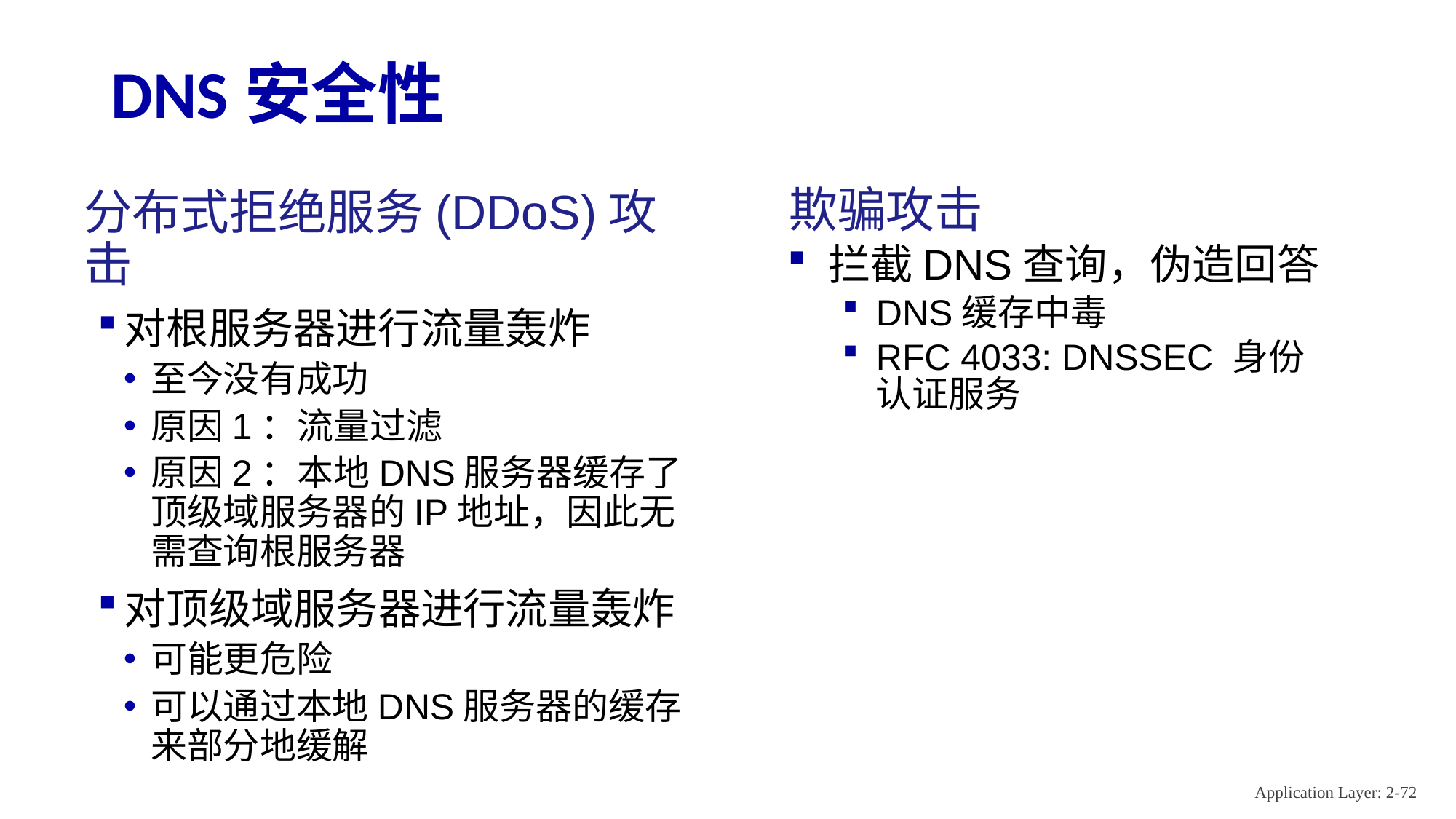

# DNS安全性
分布式拒绝服务(DDoS)攻击
对根服务器进行流量轰炸
至今没有成功
原因1：流量过滤
原因2：本地DNS服务器缓存了顶级域服务器的IP地址，因此无需查询根服务器
对顶级域服务器进行流量轰炸
可能更危险
可以通过本地DNS服务器的缓存来部分地缓解
欺骗攻击
拦截DNS查询，伪造回答
DNS缓存中毒
RFC 4033: DNSSEC 身份认证服务
Application Layer: 2-72